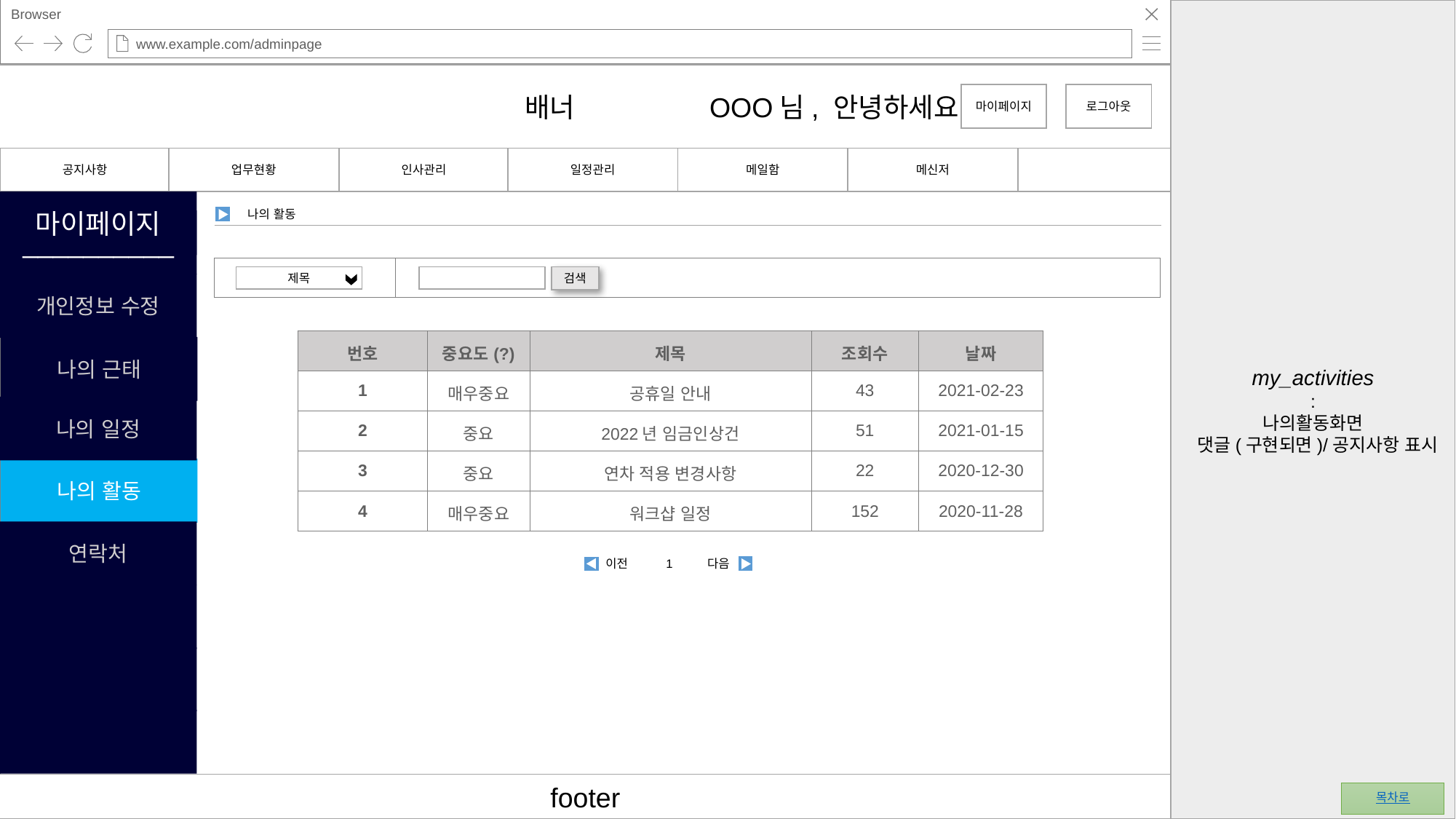

Browser

www.example.com/adminpage

my_activities
:
나의활동화면
 댓글(구현되면)/공지사항 표시
			배너	         OOO님, 안녕하세요!
마이페이지
로그아웃

공지사항
업무현황
인사관리
일정관리
메일함
메신저
마이페이지
__________
나의 활동

|  |  |
| --- | --- |
검색
제목

개인정보 수정
| 번호 | 중요도(?) | 제목 | 조회수 | 날짜 |
| --- | --- | --- | --- | --- |
| 1 | 매우중요 | 공휴일 안내 | 43 | 2021-02-23 |
| 2 | 중요 | 2022년 임금인상건 | 51 | 2021-01-15 |
| 3 | 중요 | 연차 적용 변경사항 | 22 | 2020-12-30 |
| 4 | 매우중요 | 워크샵 일정 | 152 | 2020-11-28 |
나의 근태
나의 일정
나의 활동
연락처
이전

1
다음

footer
목차로